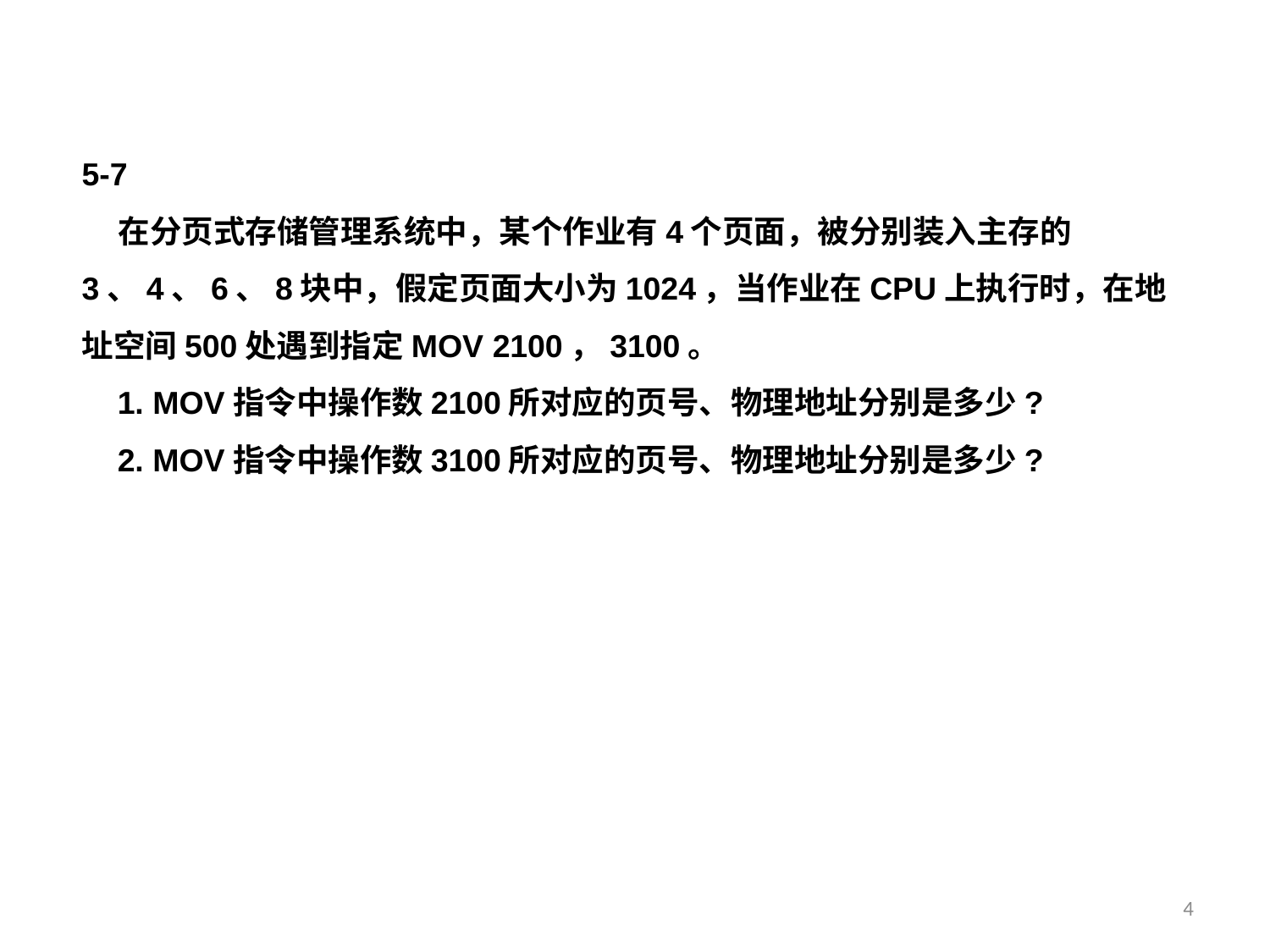

5-7
    在分页式存储管理系统中，某个作业有4个页面，被分别装入主存的3、4、6、8块中，假定页面大小为1024，当作业在CPU上执行时，在地址空间500处遇到指定MOV 2100，3100。
    1. MOV指令中操作数2100所对应的页号、物理地址分别是多少?
    2. MOV指令中操作数3100所对应的页号、物理地址分别是多少?

4